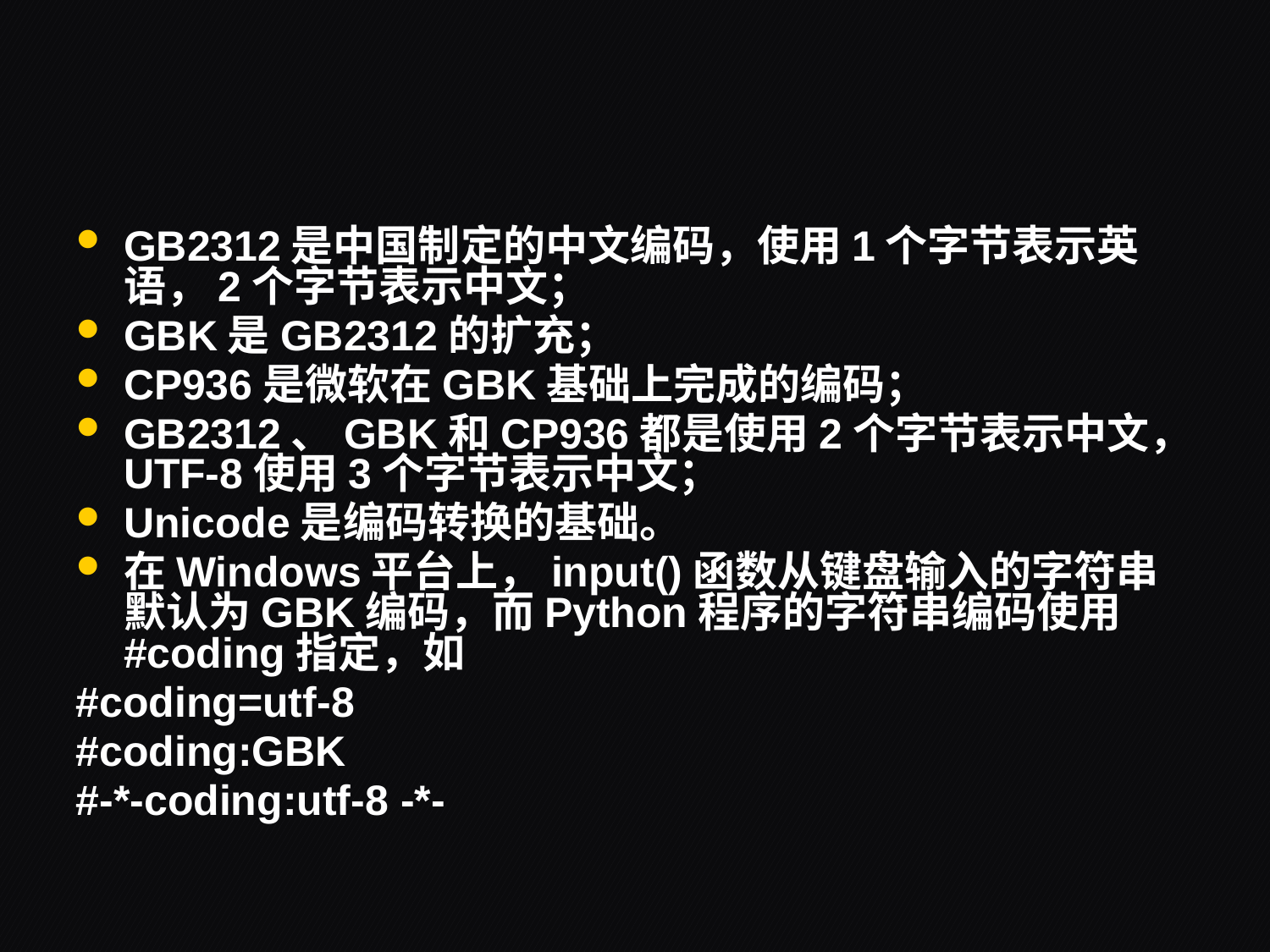

#
GB2312是中国制定的中文编码，使用1个字节表示英语，2个字节表示中文；
GBK是GB2312的扩充；
CP936是微软在GBK基础上完成的编码；
GB2312、GBK和CP936都是使用2个字节表示中文，UTF-8使用3个字节表示中文；
Unicode是编码转换的基础。
在Windows平台上，input()函数从键盘输入的字符串默认为GBK编码，而Python程序的字符串编码使用#coding指定，如
#coding=utf-8
#coding:GBK
#-*-coding:utf-8 -*-